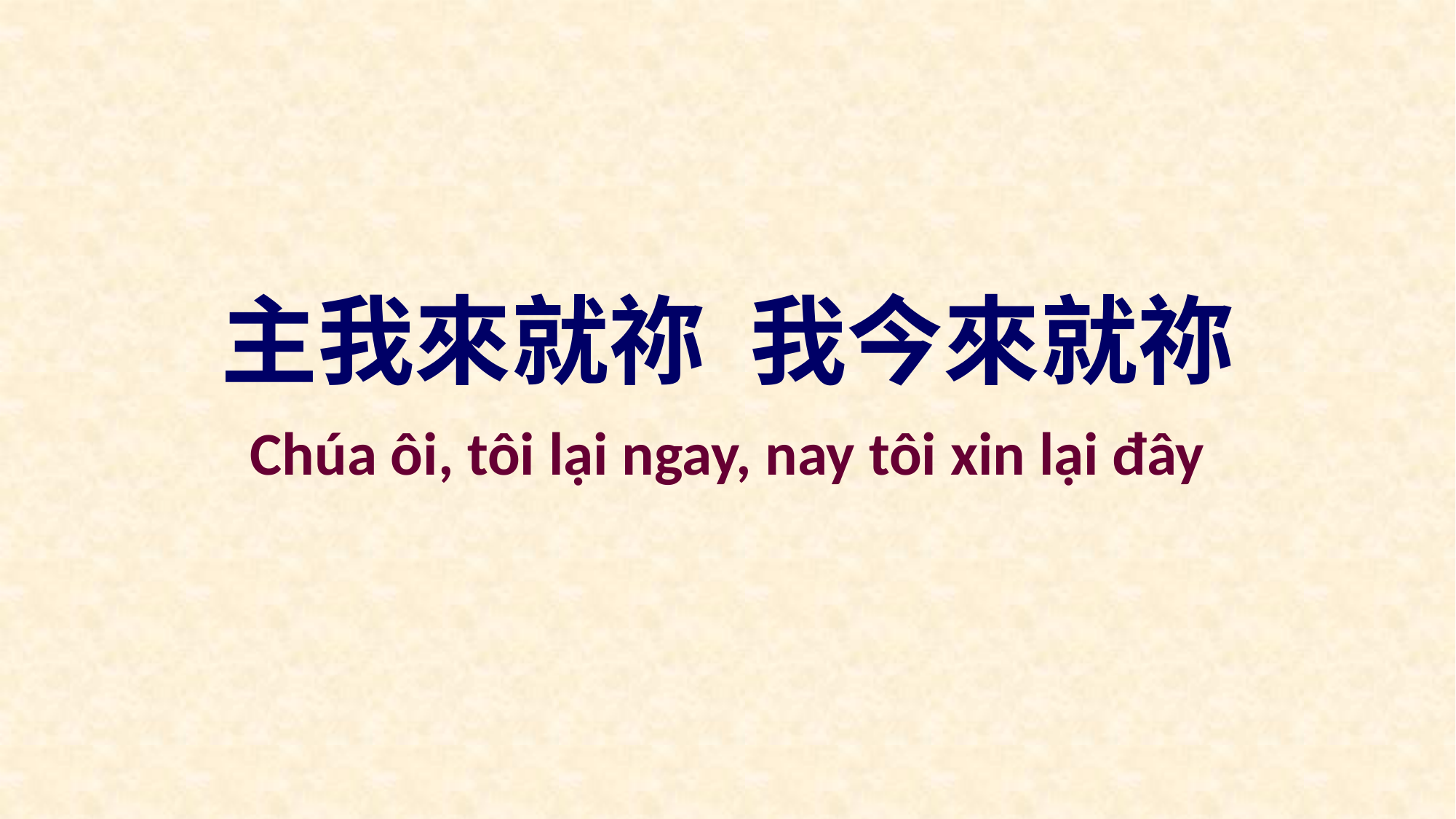

主我來就祢  我今來就祢
Chúa ôi, tôi lại ngay, nay tôi xin lại đây